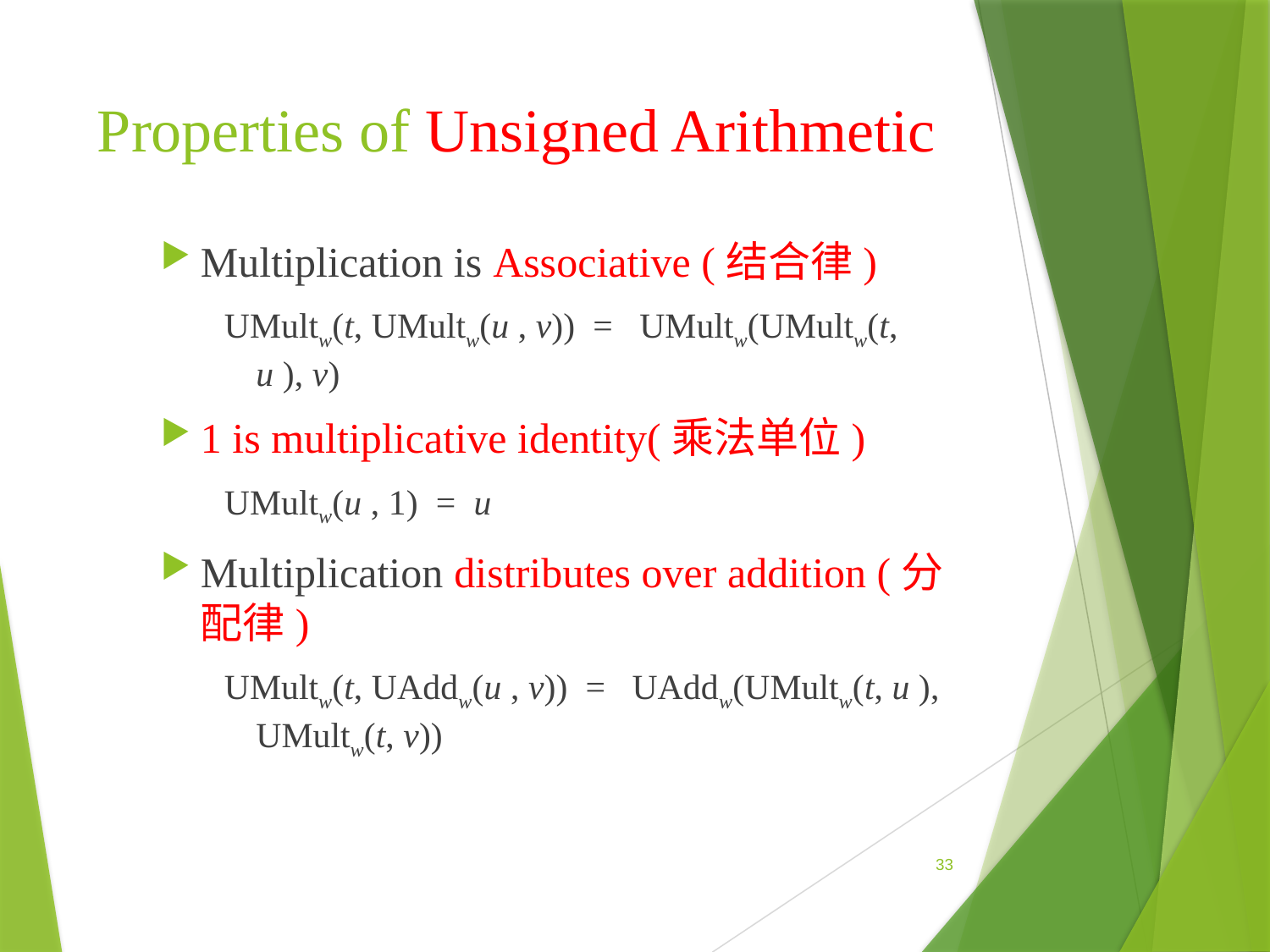

# Properties of Unsigned Arithmetic
Multiplication is Associative (结合律)
UMultw(t, UMultw(u , v))  =   UMultw(UMultw(t, u ), v)
1 is multiplicative identity(乘法单位)
UMultw(u , 1)  =  u
Multiplication distributes over addition (分配律)
UMultw(t, UAddw(u , v))  =   UAddw(UMultw(t, u ), UMultw(t, v))

33